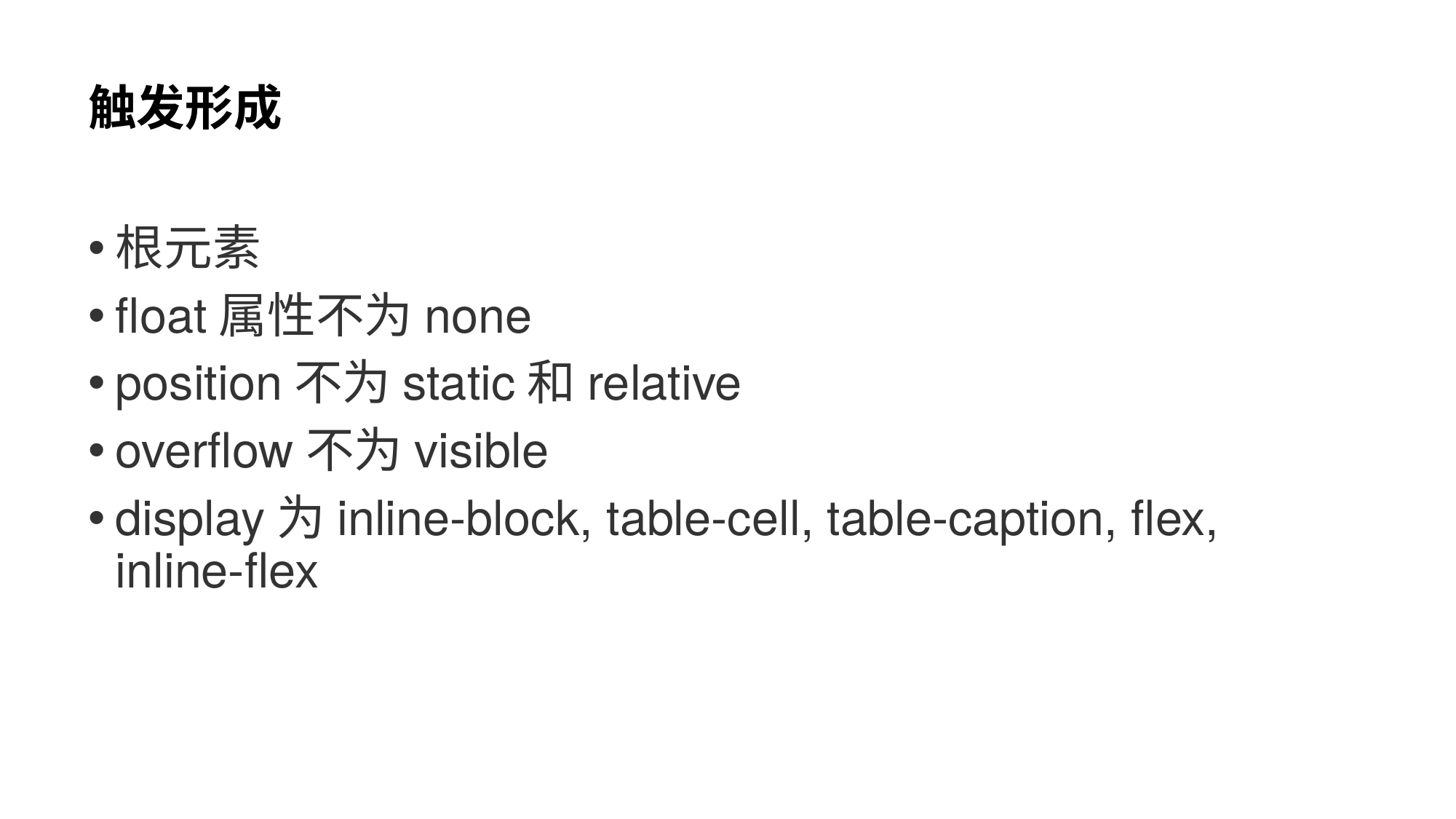

# 触发形成
根元素
float属性不为none
position不为static和relative
overflow不为visible
display为inline-block, table-cell, table-caption, flex, inline-flex